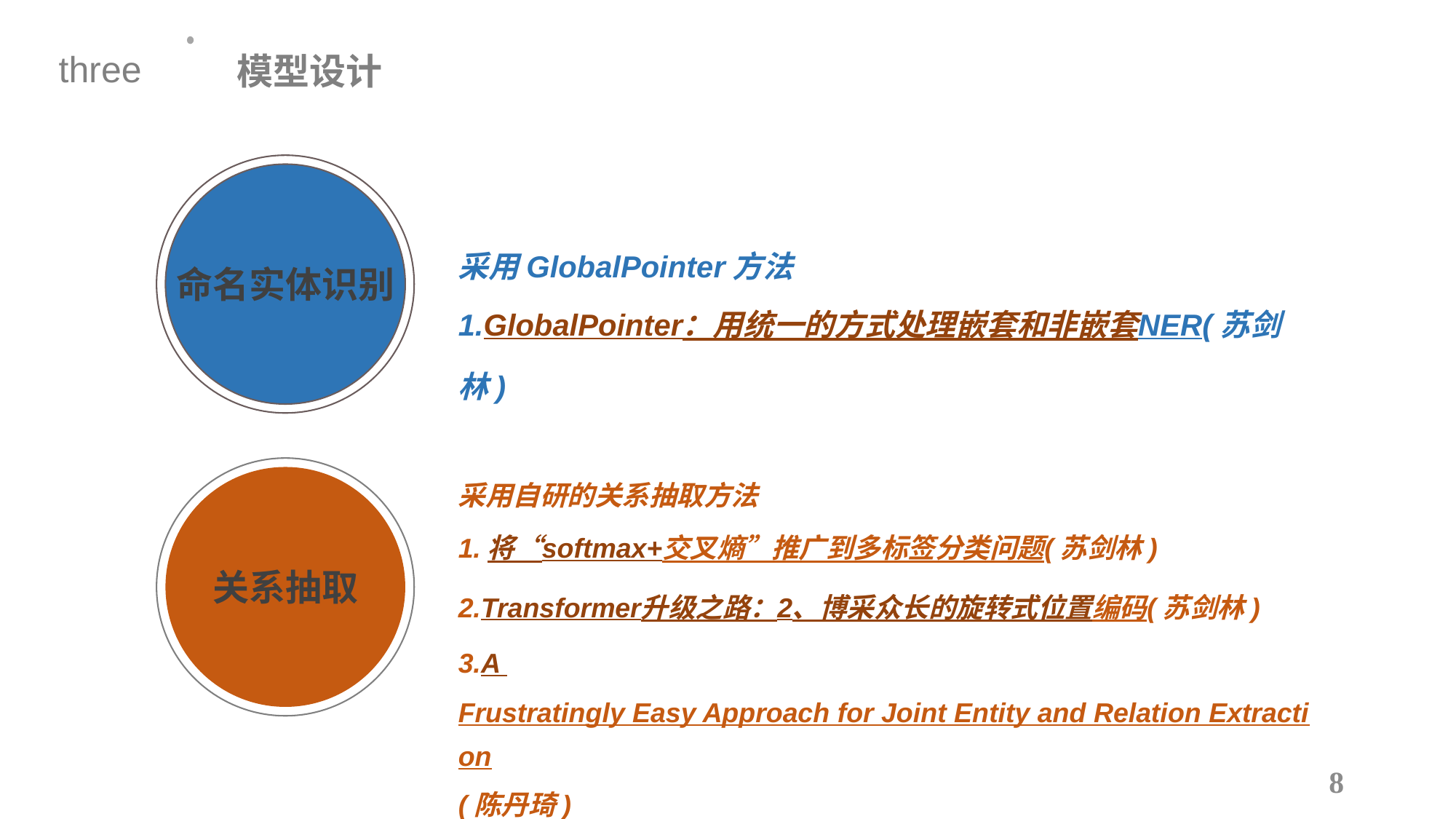

模型设计

three

采用GlobalPointer方法
1.GlobalPointer：用统一的方式处理嵌套和非嵌套NER(苏剑林)
命名实体识别
采用自研的关系抽取方法
1.将“softmax+交叉熵”推广到多标签分类问题(苏剑林)
2.Transformer升级之路：2、博采众长的旋转式位置编码(苏剑林)
3.A Frustratingly Easy Approach for Joint Entity and Relation Extraction(陈丹琦)

关系抽取
8